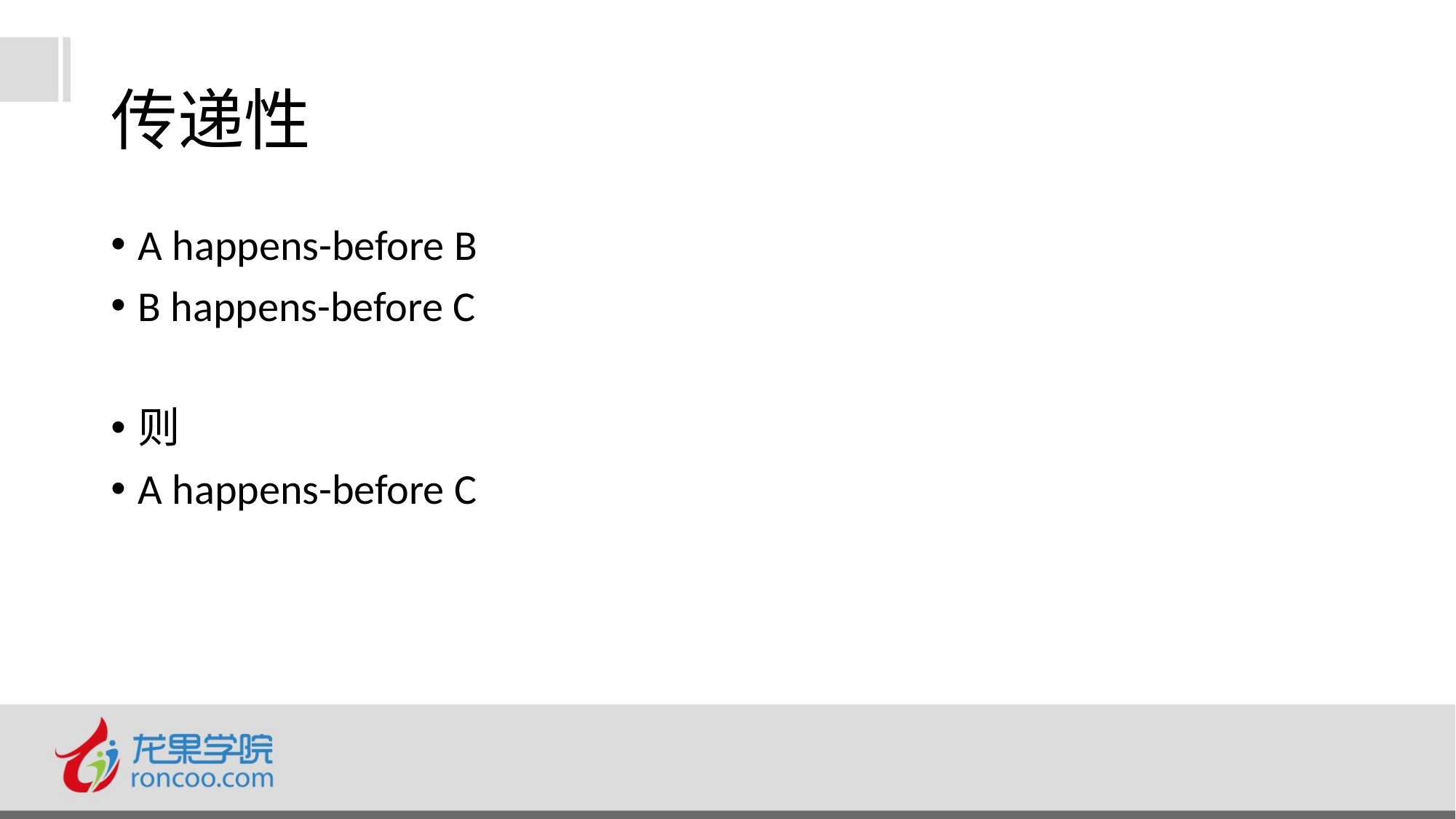

# 传递性
A happens-before B
B happens-before C

则
A happens-before C